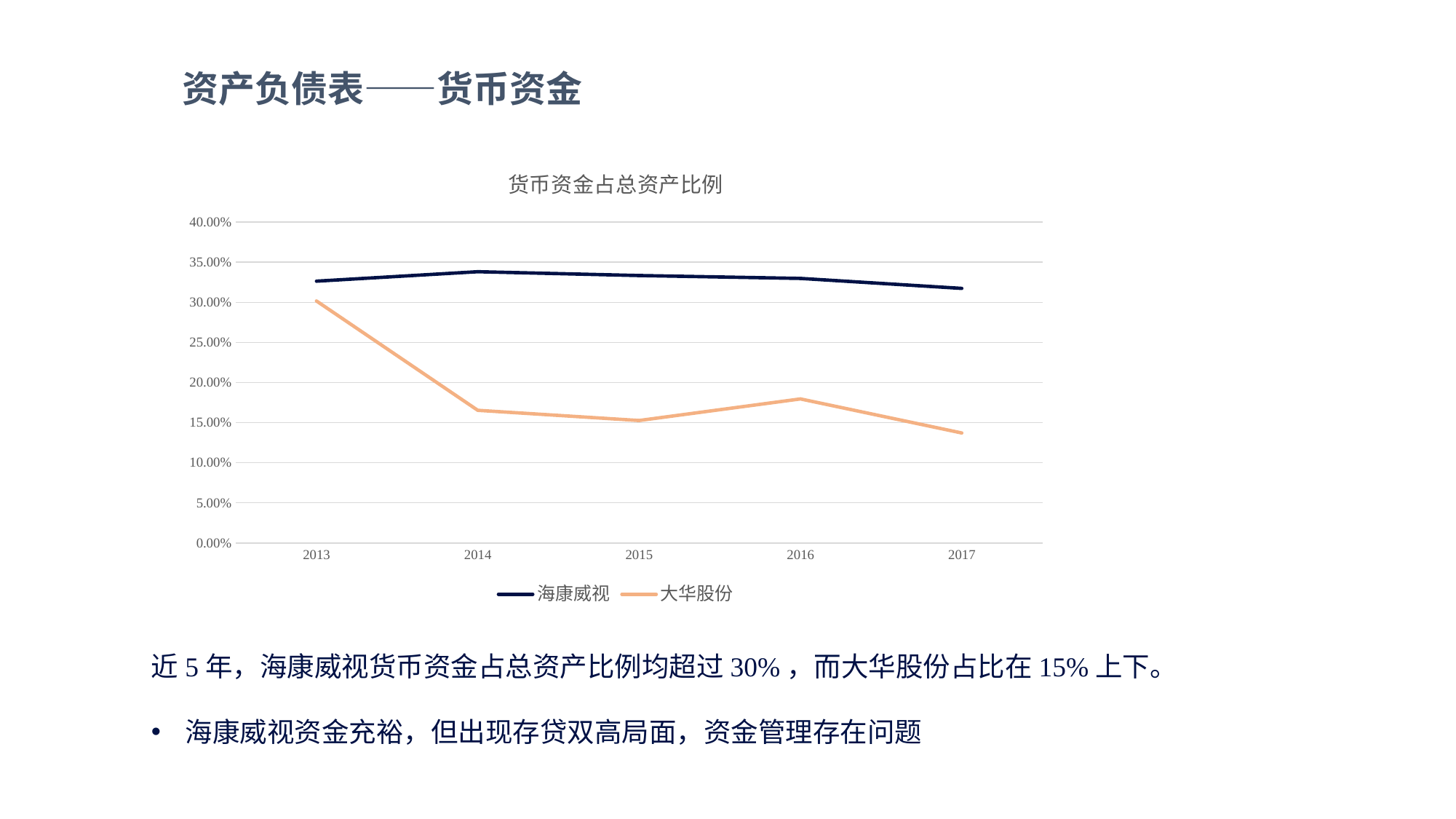

资产负债表——货币资金

### Chart: 货币资金占总资产比例

| Category | 海康威视 | 大华股份 |
|---|---|---|
| 2013 | 0.3264 | 0.3017 |
| 2014 | 0.3382 | 0.1653 |
| 2015 | 0.3334 | 0.1526 |
| 2016 | 0.3298 | 0.1795 |
| 2017 | 0.3174 | 0.1371 |
近5年，海康威视货币资金占总资产比例均超过30%，而大华股份占比在15%上下。

海康威视资金充裕，但出现存贷双高局面，资金管理存在问题